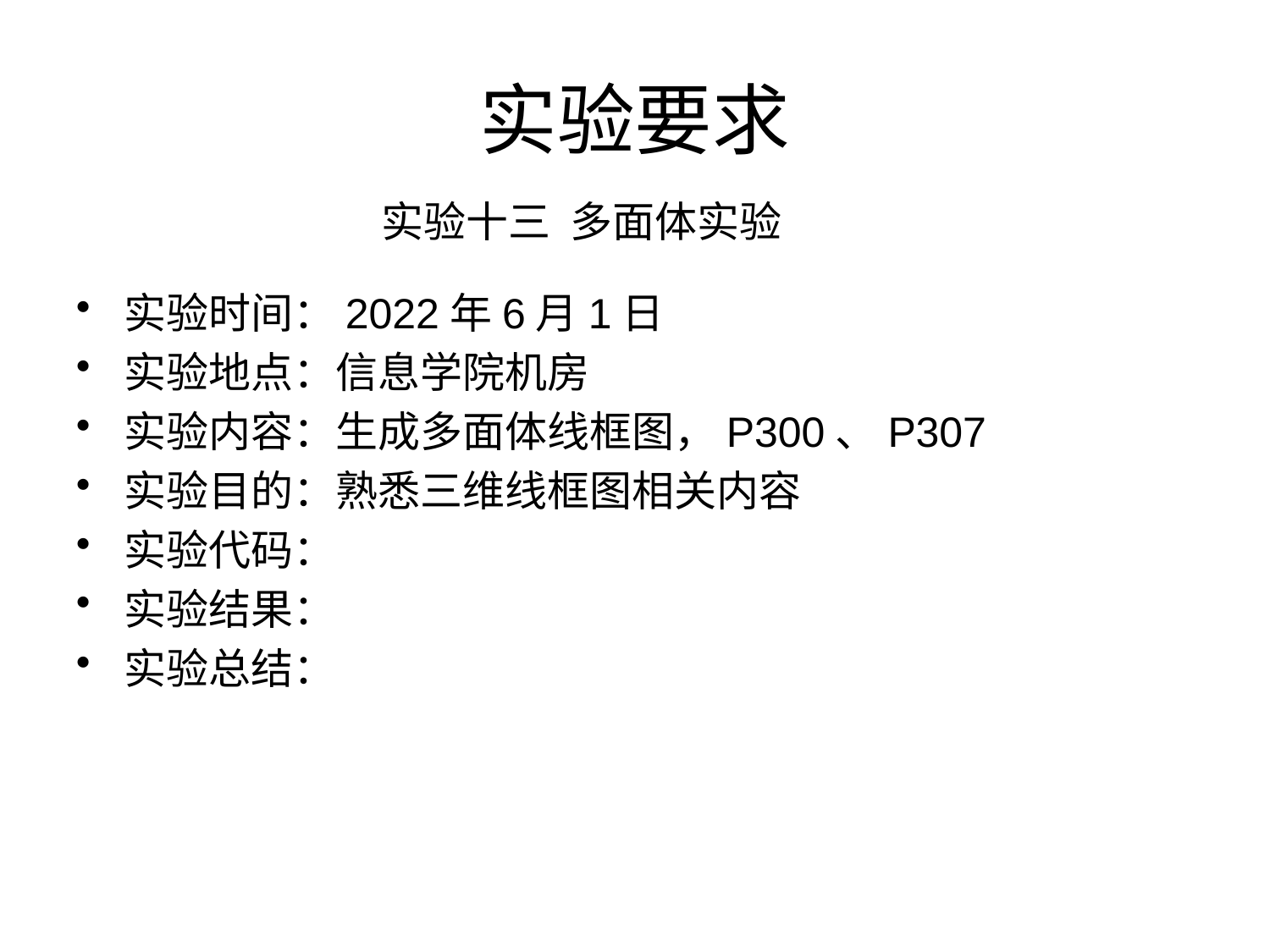

# 实验要求
                               实验十三  多面体实验
实验时间：2022年6月1日
实验地点：信息学院机房
实验内容：生成多面体线框图，P300、P307
实验目的：熟悉三维线框图相关内容
实验代码：
实验结果：
实验总结：